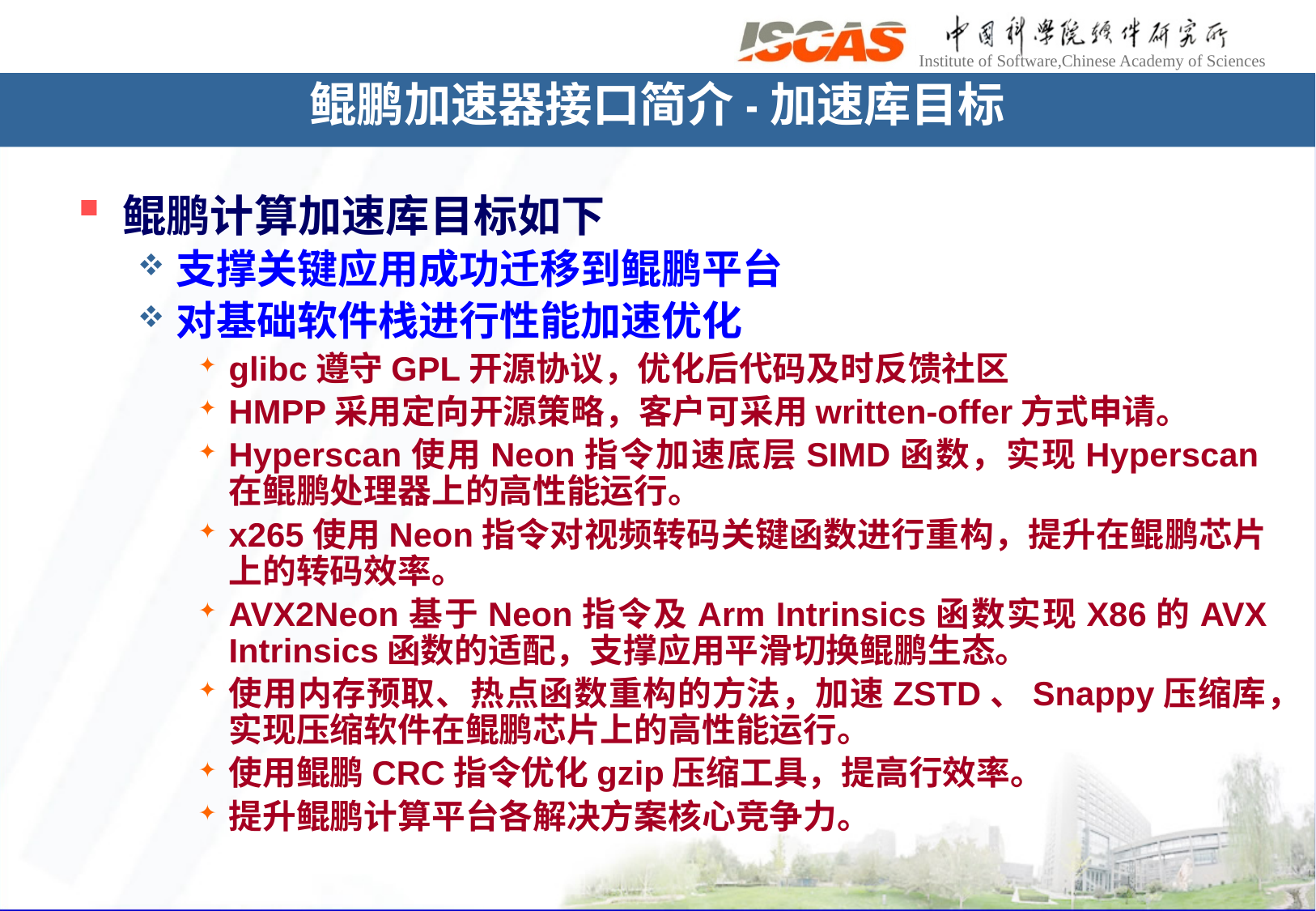

# 鲲鹏加速器接口简介-加速库目标
鲲鹏计算加速库目标如下
支撑关键应用成功迁移到鲲鹏平台
对基础软件栈进行性能加速优化
glibc遵守GPL开源协议，优化后代码及时反馈社区
HMPP采用定向开源策略，客户可采用written-offer方式申请。
Hyperscan使用Neon指令加速底层SIMD函数，实现Hyperscan在鲲鹏处理器上的高性能运行。
x265使用Neon指令对视频转码关键函数进行重构，提升在鲲鹏芯片上的转码效率。
AVX2Neon基于Neon指令及Arm Intrinsics函数实现X86的AVX Intrinsics函数的适配，支撑应用平滑切换鲲鹏生态。
使用内存预取、热点函数重构的方法，加速ZSTD、Snappy压缩库，实现压缩软件在鲲鹏芯片上的高性能运行。
使用鲲鹏CRC指令优化gzip压缩工具，提高行效率。
提升鲲鹏计算平台各解决方案核心竞争力。